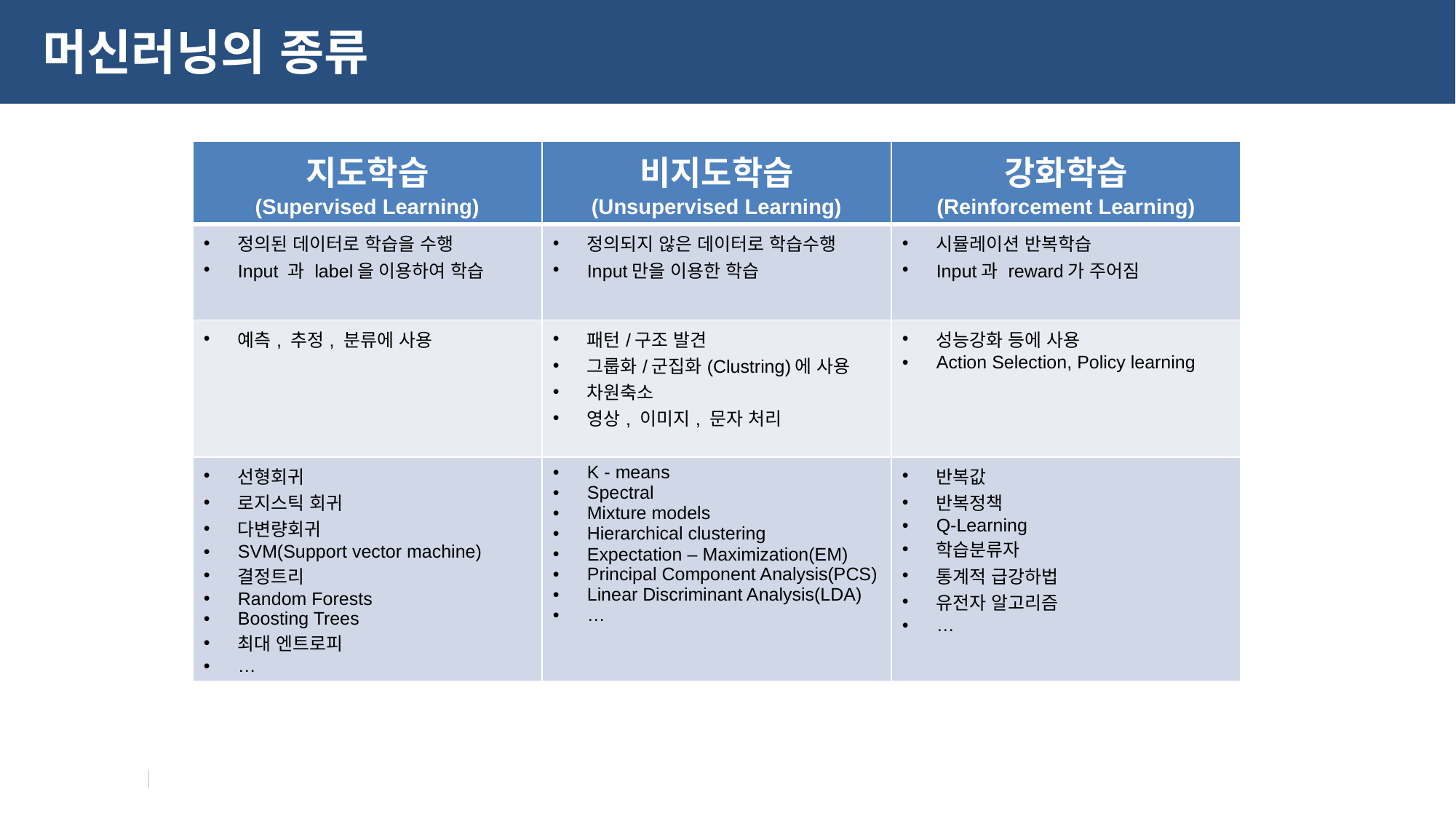

# 머신러닝의 종류
| 지도학습 (Supervised Learning) | 비지도학습 (Unsupervised Learning) | 강화학습 (Reinforcement Learning) |
| --- | --- | --- |
| 정의된 데이터로 학습을 수행 Input 과 label을 이용하여 학습 | 정의되지 않은 데이터로 학습수행 Input만을 이용한 학습 | 시뮬레이션 반복학습 Input과 reward가 주어짐 |
| 예측, 추정, 분류에 사용 | 패턴/구조 발견 그룹화/군집화(Clustring)에 사용 차원축소 영상, 이미지, 문자 처리 | 성능강화 등에 사용 Action Selection, Policy learning |
| 선형회귀 로지스틱 회귀 다변량회귀 SVM(Support vector machine) 결정트리 Random Forests Boosting Trees 최대 엔트로피 … | K - means Spectral Mixture models Hierarchical clustering Expectation – Maximization(EM) Principal Component Analysis(PCS) Linear Discriminant Analysis(LDA) … | 반복값 반복정책 Q-Learning 학습분류자 통계적 급강하법 유전자 알고리즘 … |